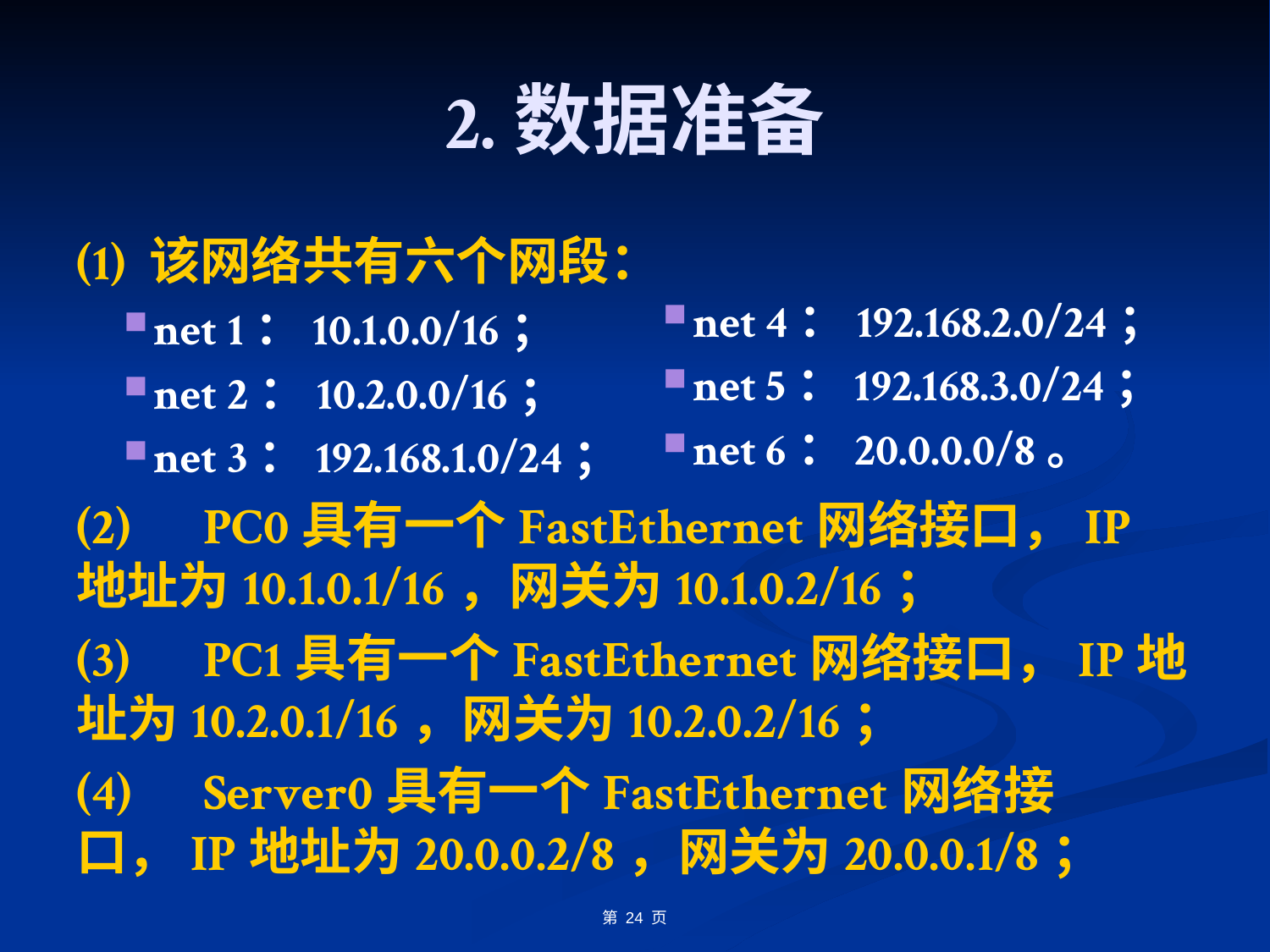

# 2.数据准备

net 4：192.168.2.0/24；
net 5：192.168.3.0/24；
net 6：20.0.0.0/8。

(1) 该网络共有六个网段：
net 1：10.1.0.0/16；
net 2：10.2.0.0/16；
net 3：192.168.1.0/24；
(2)	PC0具有一个FastEthernet网络接口，IP地址为10.1.0.1/16，网关为10.1.0.2/16；
(3)	PC1具有一个FastEthernet网络接口，IP地址为10.2.0.1/16，网关为10.2.0.2/16；
(4)	Server0具有一个FastEthernet网络接口，IP地址为20.0.0.2/8，网关为20.0.0.1/8；

第 24 页